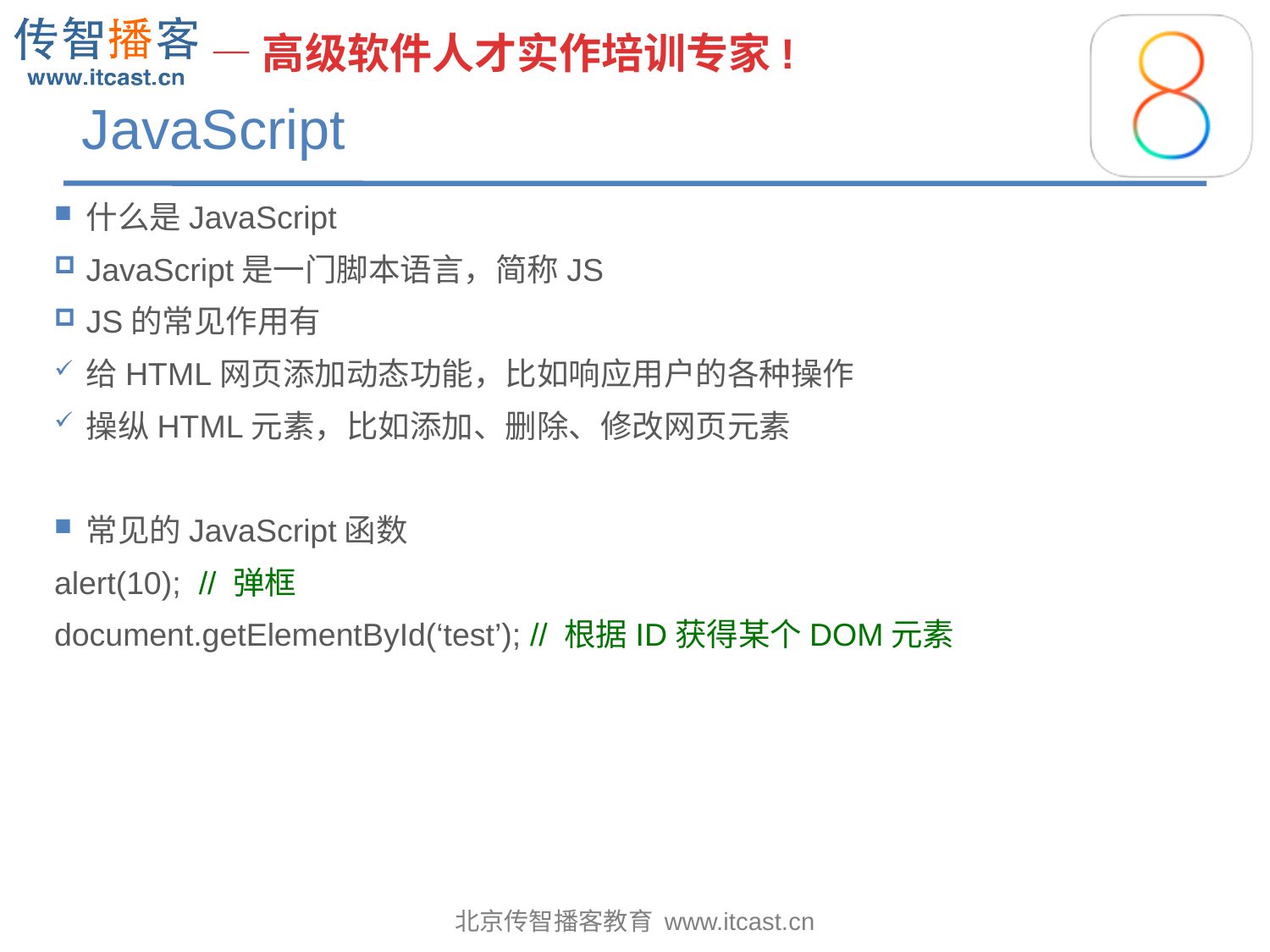

# JavaScript
什么是JavaScript
JavaScript是一门脚本语言，简称JS
JS的常见作用有
给HTML网页添加动态功能，比如响应用户的各种操作
操纵HTML元素，比如添加、删除、修改网页元素

常见的JavaScript函数
alert(10);  // 弹框
document.getElementById(‘test’); // 根据ID获得某个DOM元素